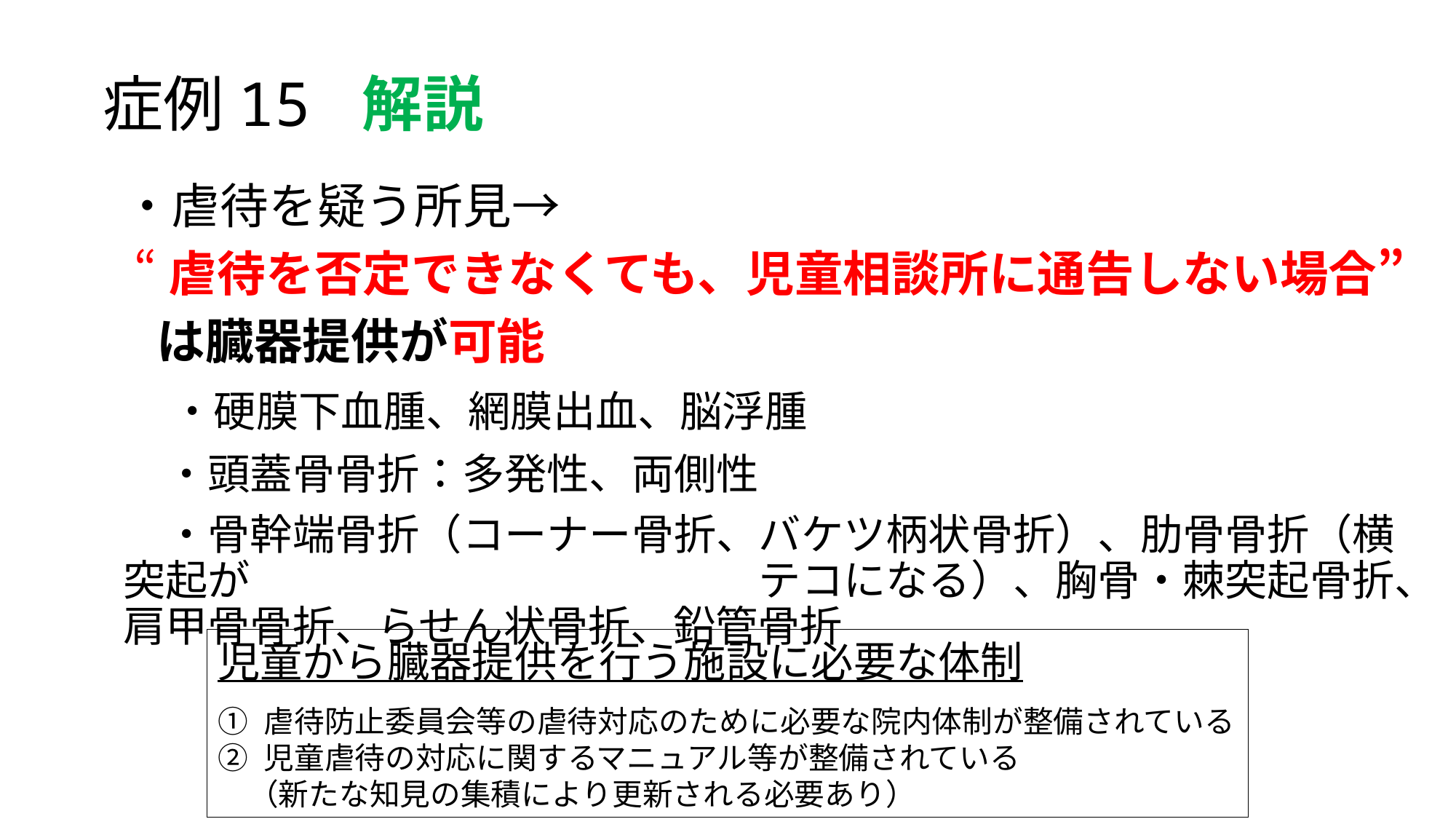

# 症例15 解説
・虐待を疑う所見→
 “虐待を否定できなくても、児童相談所に通告しない場合”
  は臓器提供が可能
　・硬膜下血腫、網膜出血、脳浮腫
　・頭蓋骨骨折：多発性、両側性
　・骨幹端骨折（コーナー骨折、バケツ柄状骨折）、肋骨骨折（横突起が　　　　　　　　　　　　テコになる）、胸骨・棘突起骨折、肩甲骨骨折、らせん状骨折、鉛管骨折

児童から臓器提供を行う施設に必要な体制

① 虐待防止委員会等の虐待対応のために必要な院内体制が整備されている
② 児童虐待の対応に関するマニュアル等が整備されている
　（新たな知見の集積により更新される必要あり）